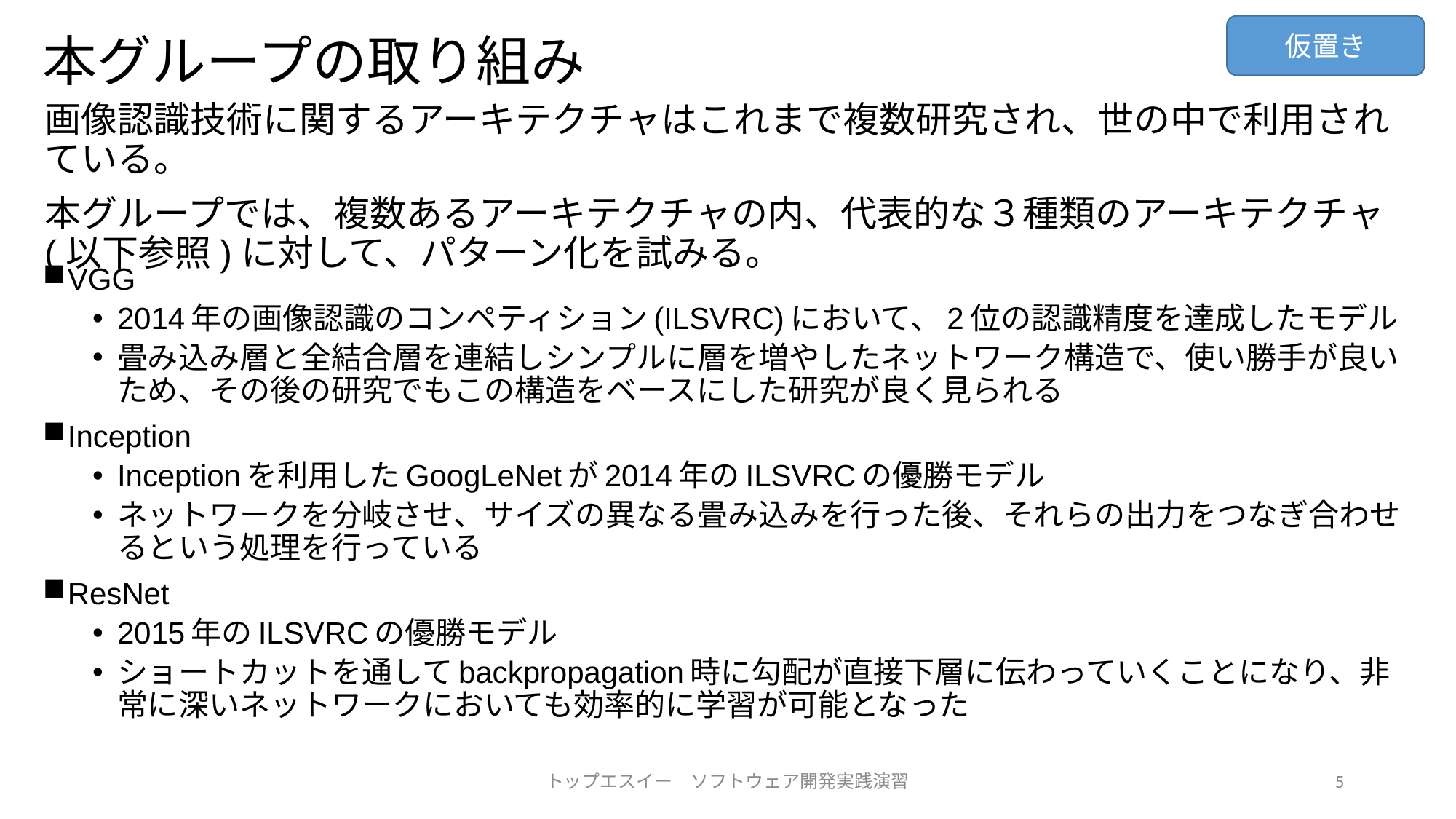

仮置き
# 本グループの取り組み
画像認識技術に関するアーキテクチャはこれまで複数研究され、世の中で利用されている。
本グループでは、複数あるアーキテクチャの内、代表的な３種類のアーキテクチャ(以下参照)に対して、パターン化を試みる。
VGG
2014年の画像認識のコンペティション(ILSVRC)において、2位の認識精度を達成したモデル
畳み込み層と全結合層を連結しシンプルに層を増やしたネットワーク構造で、使い勝手が良いため、その後の研究でもこの構造をベースにした研究が良く見られる
Inception
Inceptionを利用したGoogLeNetが2014年のILSVRCの優勝モデル
ネットワークを分岐させ、サイズの異なる畳み込みを行った後、それらの出力をつなぎ合わせるという処理を行っている
ResNet
2015年のILSVRCの優勝モデル
ショートカットを通してbackpropagation時に勾配が直接下層に伝わっていくことになり、非常に深いネットワークにおいても効率的に学習が可能となった
トップエスイー　ソフトウェア開発実践演習
5